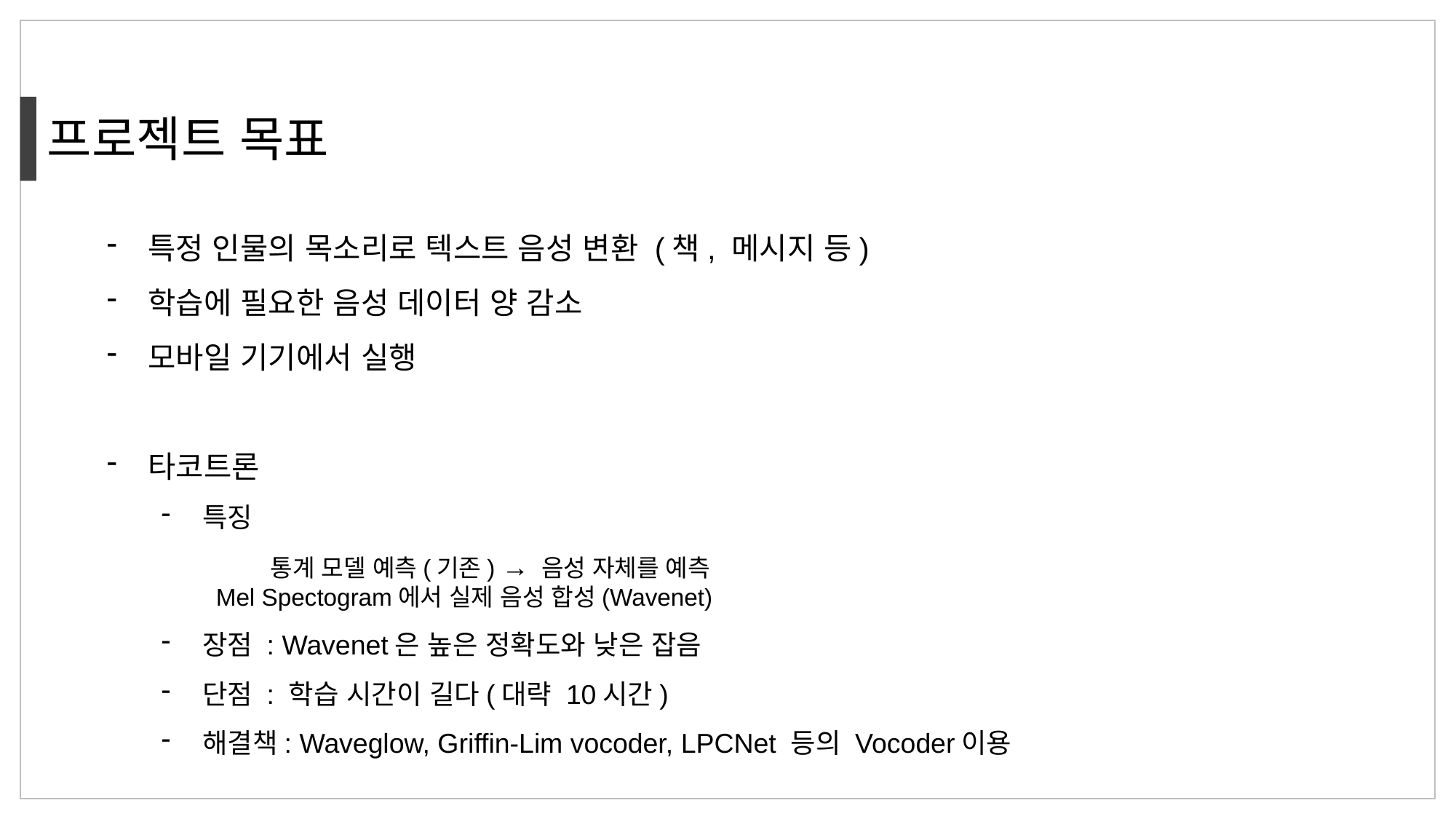

프로젝트 목표
특정 인물의 목소리로 텍스트 음성 변환 (책, 메시지 등)
학습에 필요한 음성 데이터 양 감소
모바일 기기에서 실행

타코트론
특징
	통계 모델 예측(기존) → 음성 자체를 예측
	Mel Spectogram에서 실제 음성 합성(Wavenet)
장점 : Wavenet은 높은 정확도와 낮은 잡음
단점 : 학습 시간이 길다(대략 10시간)
해결책: Waveglow, Griffin-Lim vocoder, LPCNet 등의 Vocoder이용